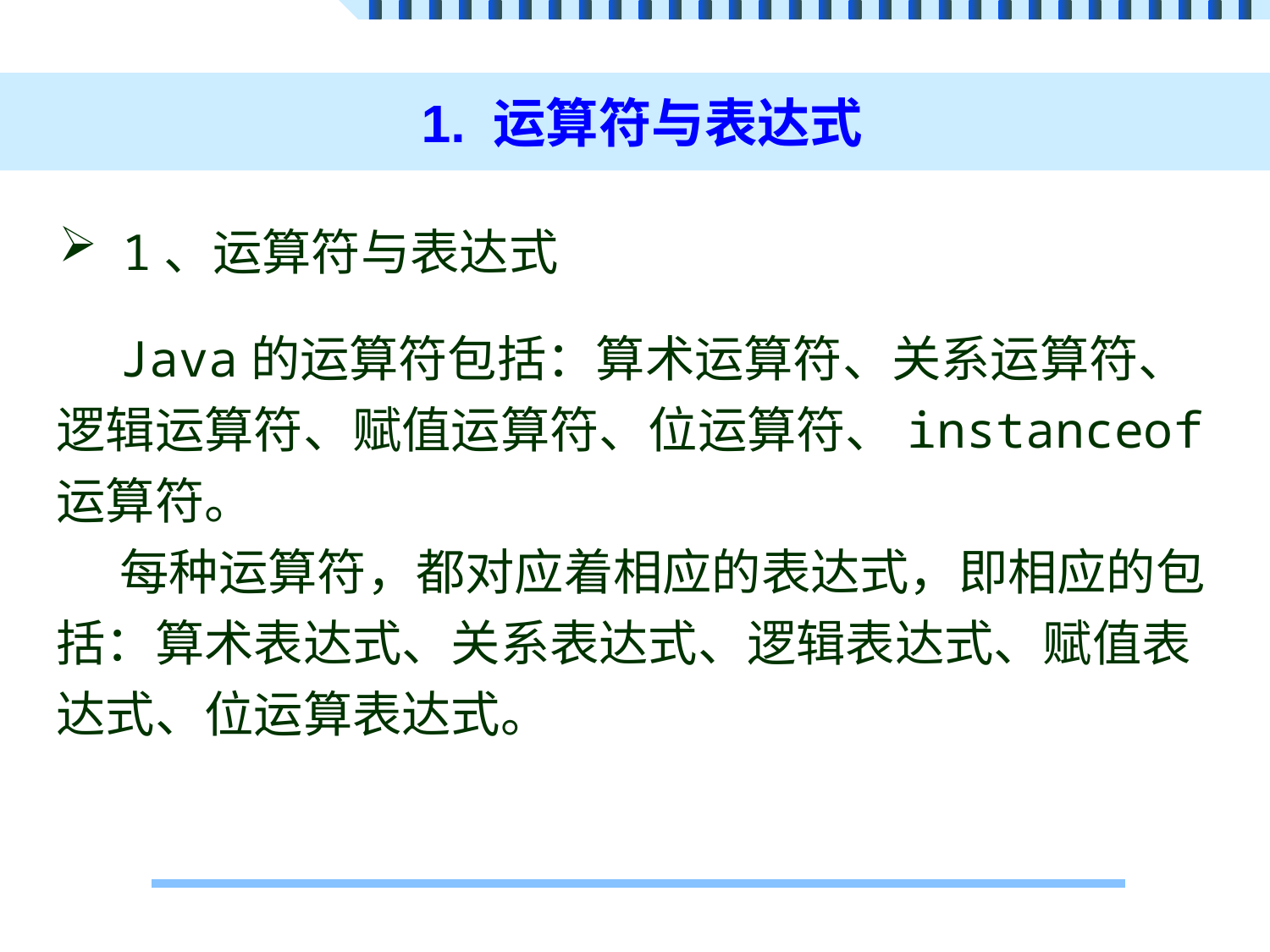

# 1. 运算符与表达式
1、运算符与表达式
Java的运算符包括：算术运算符、关系运算符、逻辑运算符、赋值运算符、位运算符、instanceof运算符。
每种运算符，都对应着相应的表达式，即相应的包括：算术表达式、关系表达式、逻辑表达式、赋值表达式、位运算表达式。